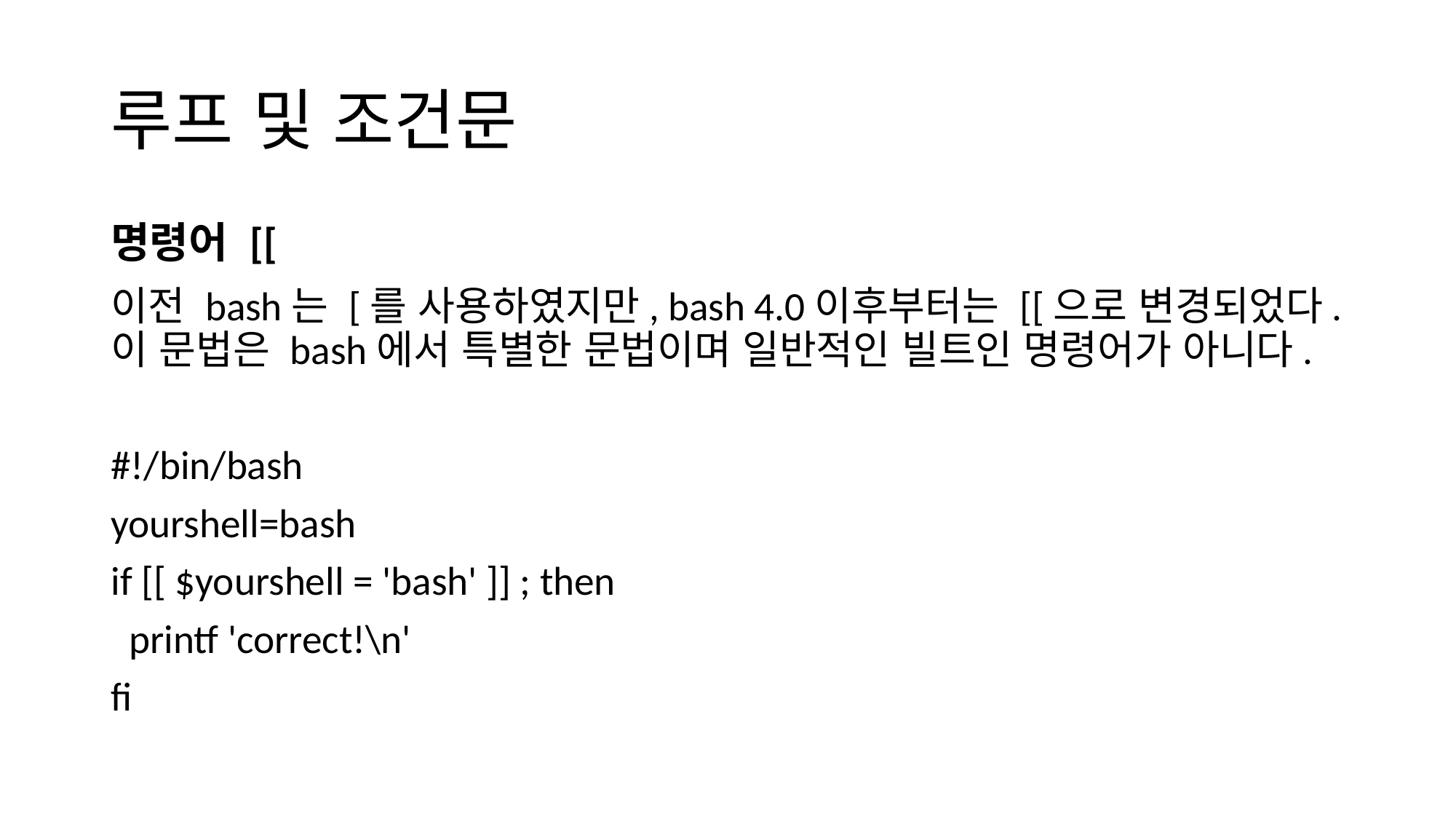

# 루프 및 조건문
명령어 [[
이전 bash는 [를 사용하였지만, bash 4.0이후부터는 [[으로 변경되었다. 이 문법은 bash에서 특별한 문법이며 일반적인 빌트인 명령어가 아니다.

#!/bin/bash
yourshell=bash
if [[ $yourshell = 'bash' ]] ; then
  printf 'correct!\n'
fi